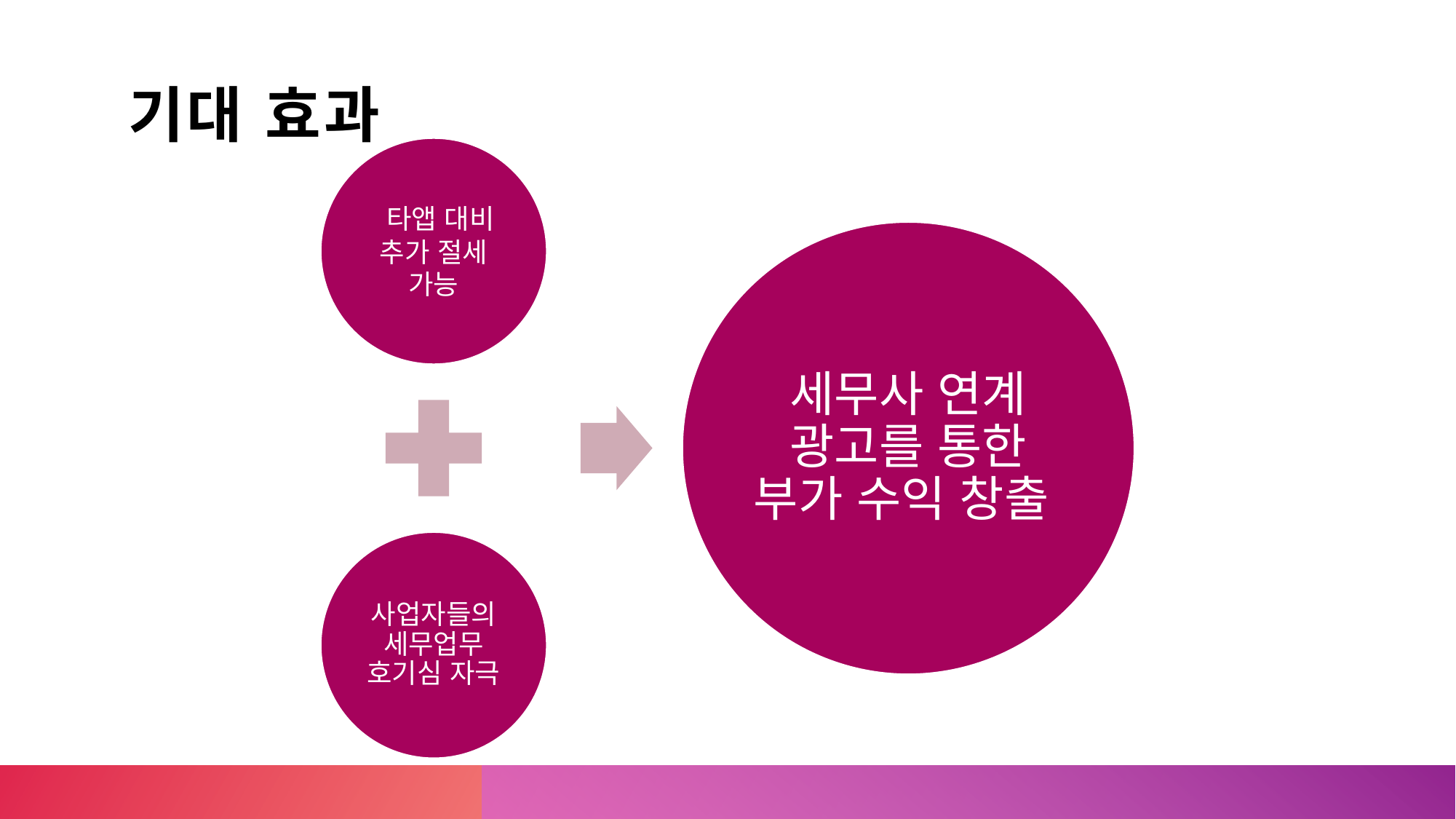

# 기대 효과
 타앱 대비 추가 절세 가능

사업자들의 세무업무 호기심 자극

세무사 연계 광고를 통한 부가 수익 창출